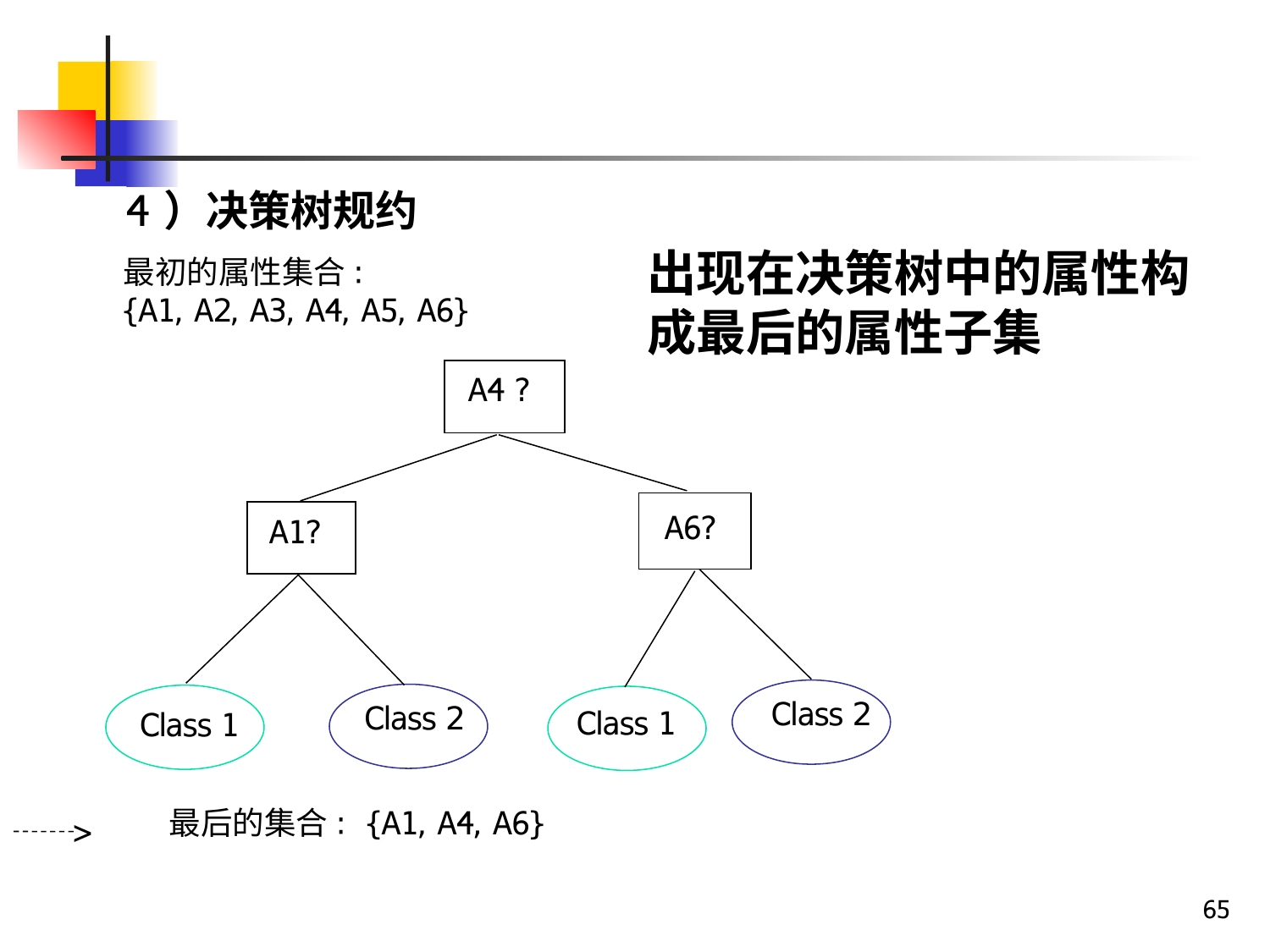

4）决策树规约
出现在决策树中的属性构成最后的属性子集
最初的属性集合:
{A1, A2, A3, A4, A5, A6}

A4 ?

A6?

A1?

Class 2
Class 2
Class 1
Class 1

最后的集合:  {A1, A4, A6}
>

65